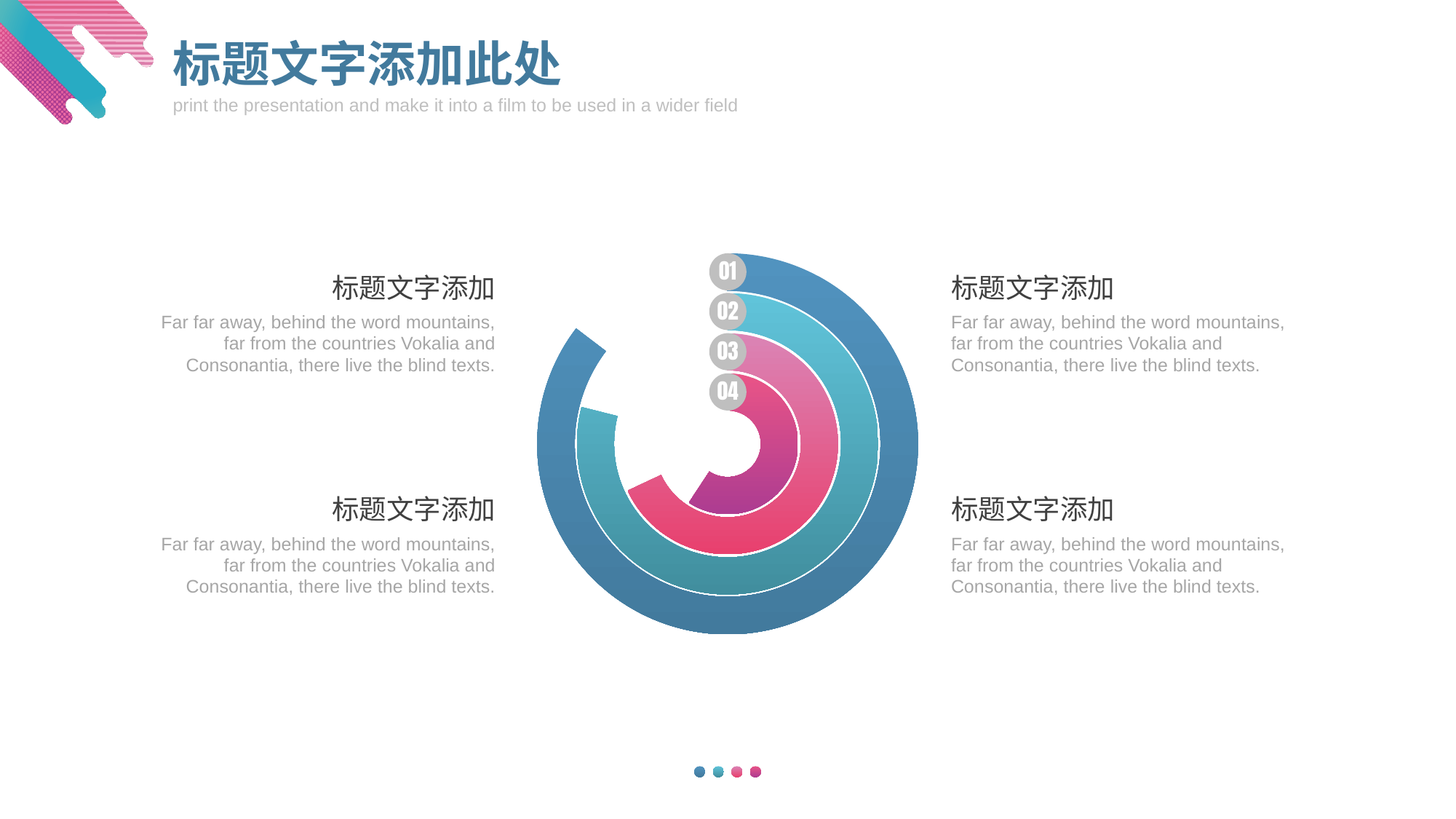

标题文字添加此处
print the presentation and make it into a film to be used in a wider field

01
02

03

04
标题文字添加
Far far away, behind the word mountains, far from the countries Vokalia and Consonantia, there live the blind texts.
标题文字添加
Far far away, behind the word mountains, far from the countries Vokalia and Consonantia, there live the blind texts.
标题文字添加
Far far away, behind the word mountains, far from the countries Vokalia and Consonantia, there live the blind texts.
标题文字添加
Far far away, behind the word mountains, far from the countries Vokalia and Consonantia, there live the blind texts.